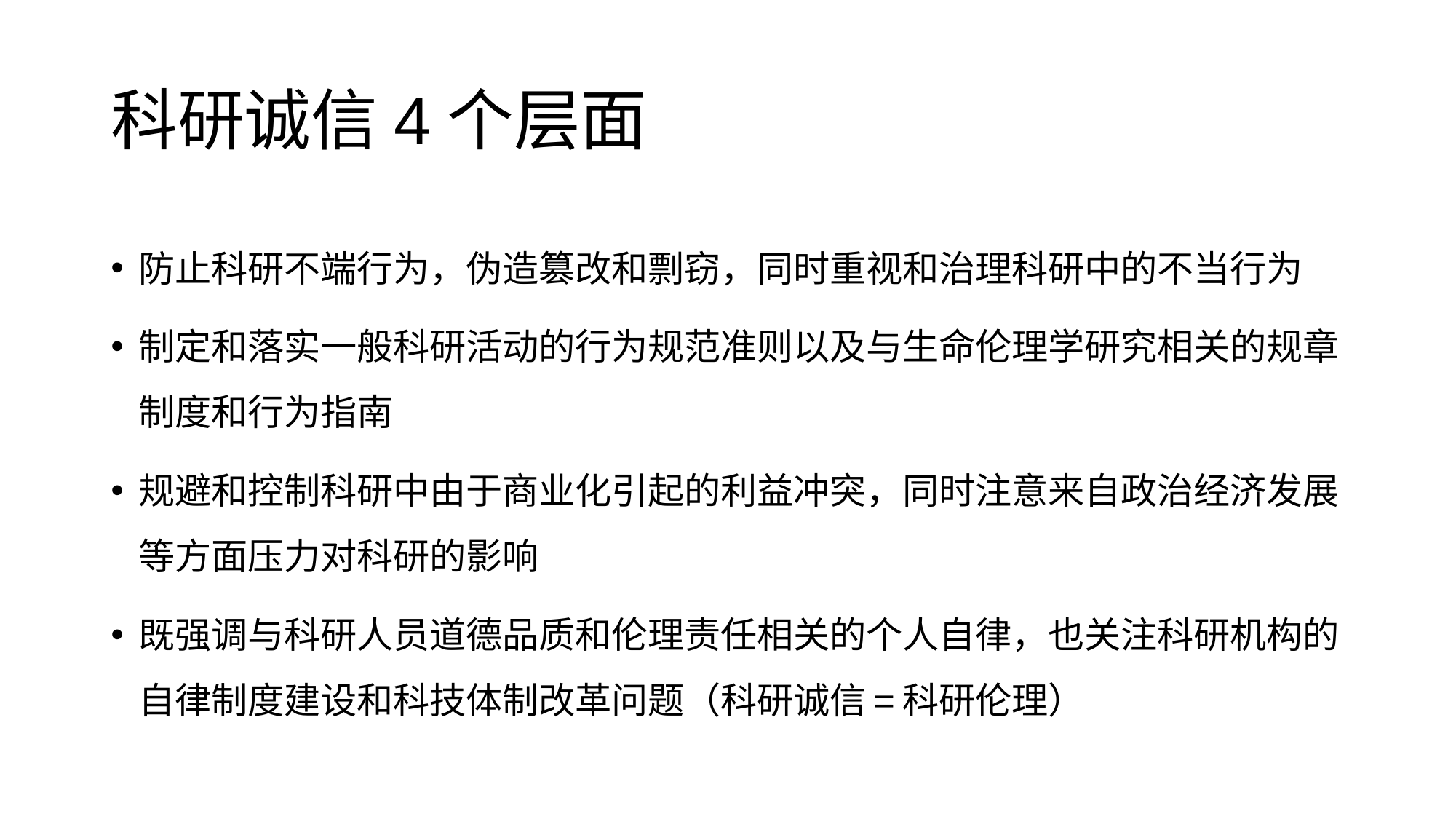

# 科研诚信4个层面
防止科研不端行为，伪造篡改和剽窃，同时重视和治理科研中的不当行为
制定和落实一般科研活动的行为规范准则以及与生命伦理学研究相关的规章制度和行为指南
规避和控制科研中由于商业化引起的利益冲突，同时注意来自政治经济发展等方面压力对科研的影响
既强调与科研人员道德品质和伦理责任相关的个人自律，也关注科研机构的自律制度建设和科技体制改革问题（科研诚信=科研伦理）